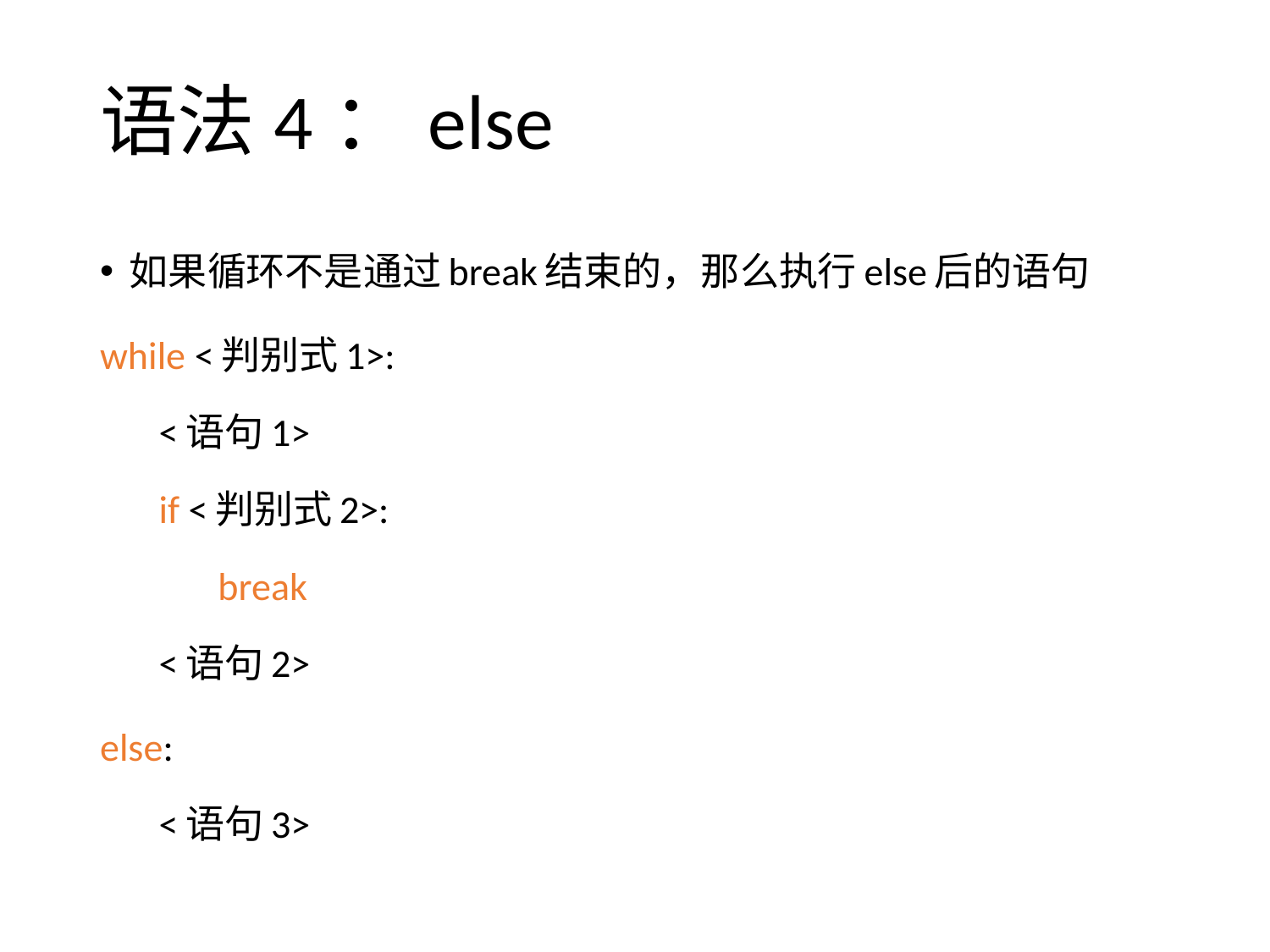

# 语法4：else
如果循环不是通过break结束的，那么执行else后的语句
while <判别式1>:
<语句1>
if <判别式2>:
break
<语句2>
else:
<语句3>